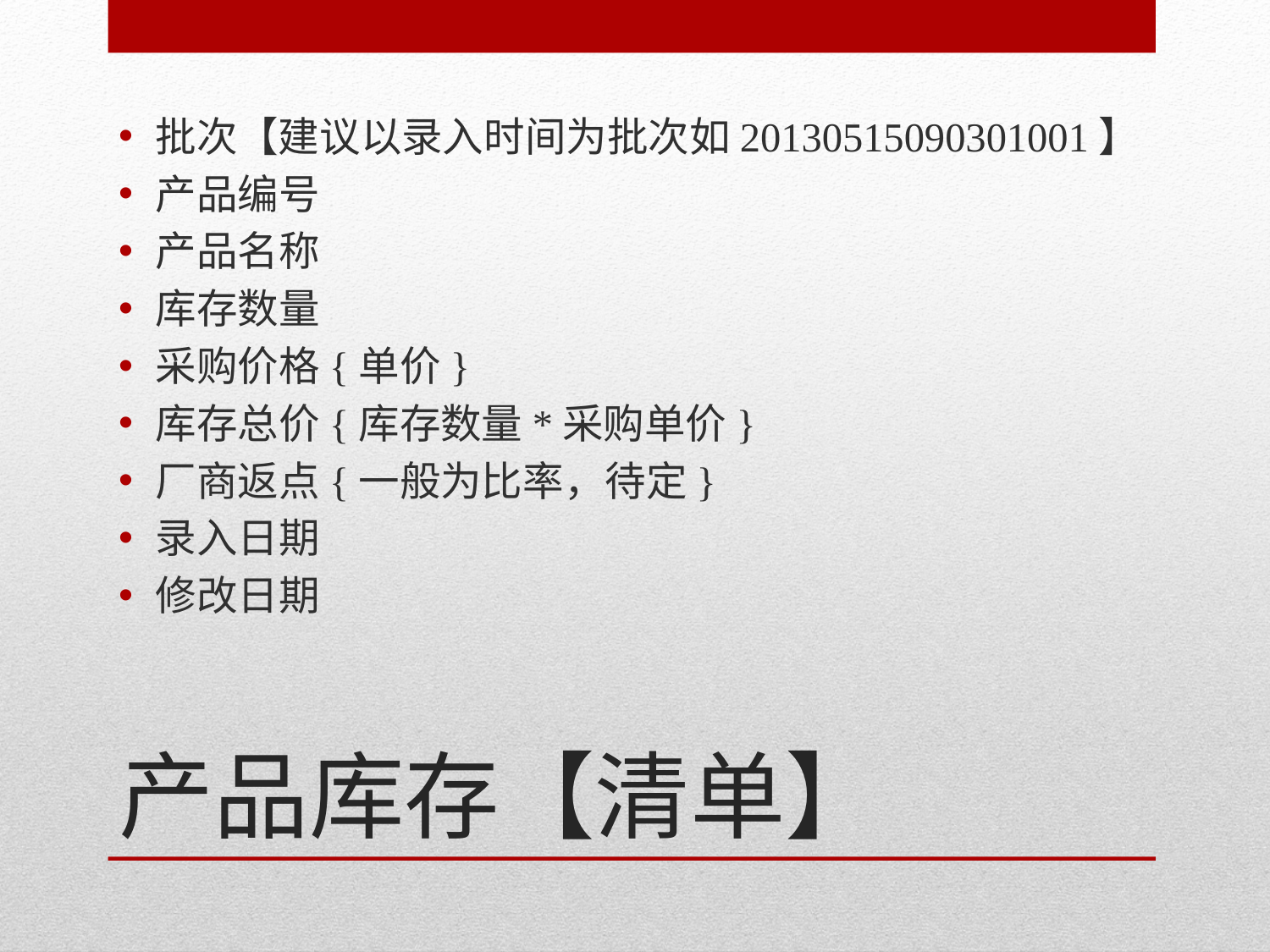

批次【建议以录入时间为批次如20130515090301001】
产品编号
产品名称
库存数量
采购价格{单价}
库存总价{库存数量*采购单价}
厂商返点{一般为比率，待定}
录入日期
修改日期
# 产品库存【清单】